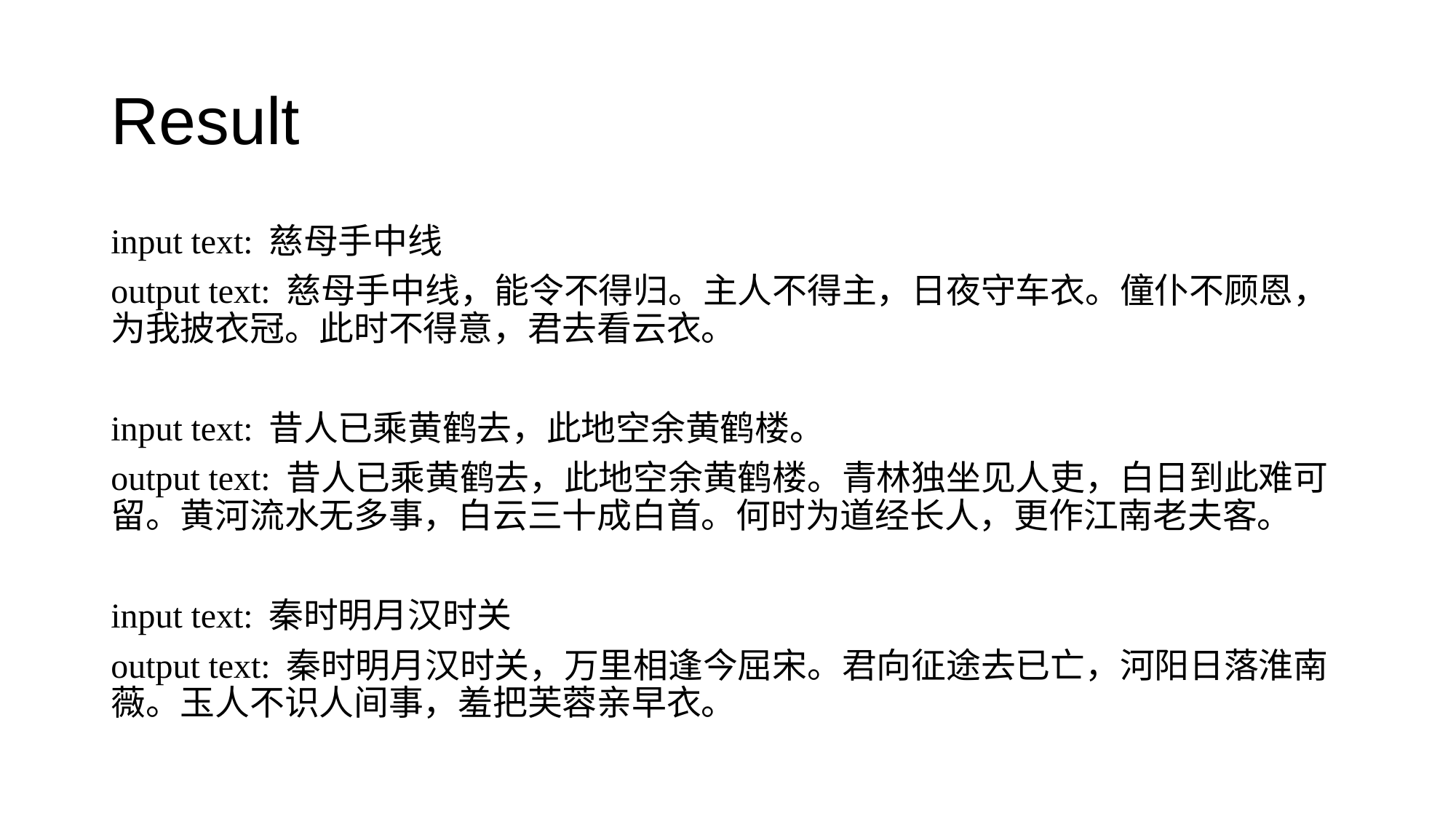

# Result
input text: 慈母手中线
output text: 慈母手中线，能令不得归。主人不得主，日夜守车衣。僮仆不顾恩，为我披衣冠。此时不得意，君去看云衣。

input text: 昔人已乘黄鹤去，此地空余黄鹤楼。
output text: 昔人已乘黄鹤去，此地空余黄鹤楼。青林独坐见人吏，白日到此难可留。黄河流水无多事，白云三十成白首。何时为道经长人，更作江南老夫客。

input text: 秦时明月汉时关
output text: 秦时明月汉时关，万里相逢今屈宋。君向征途去已亡，河阳日落淮南薇。玉人不识人间事，羞把芙蓉亲早衣。